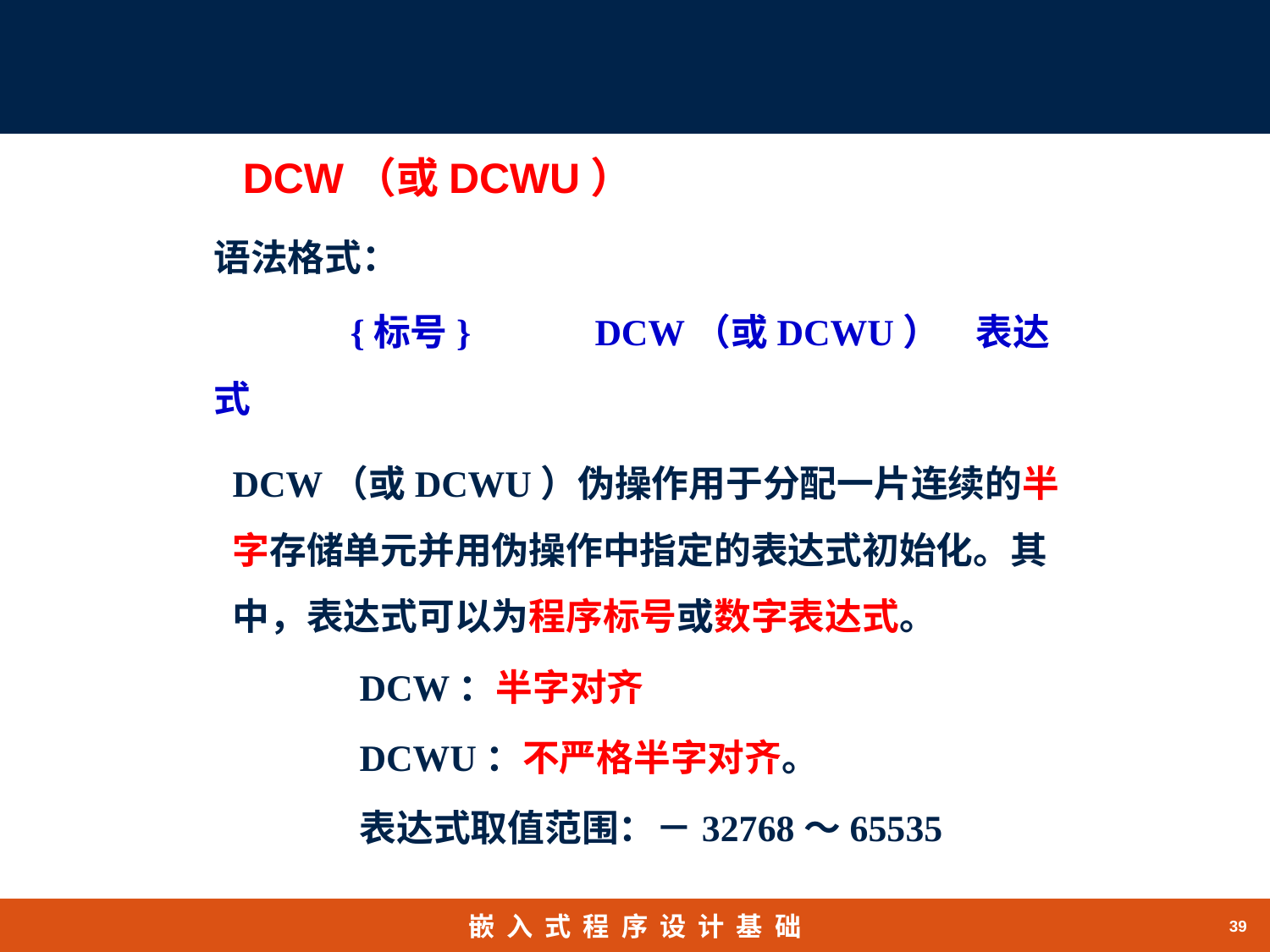

# DCW（或DCWU）
语法格式：
	 {标号} 	DCW（或DCWU）	表达式
DCW（或DCWU）伪操作用于分配一片连续的半字存储单元并用伪操作中指定的表达式初始化。其中，表达式可以为程序标号或数字表达式。
	DCW：半字对齐
	DCWU：不严格半字对齐。
	表达式取值范围：－32768～65535